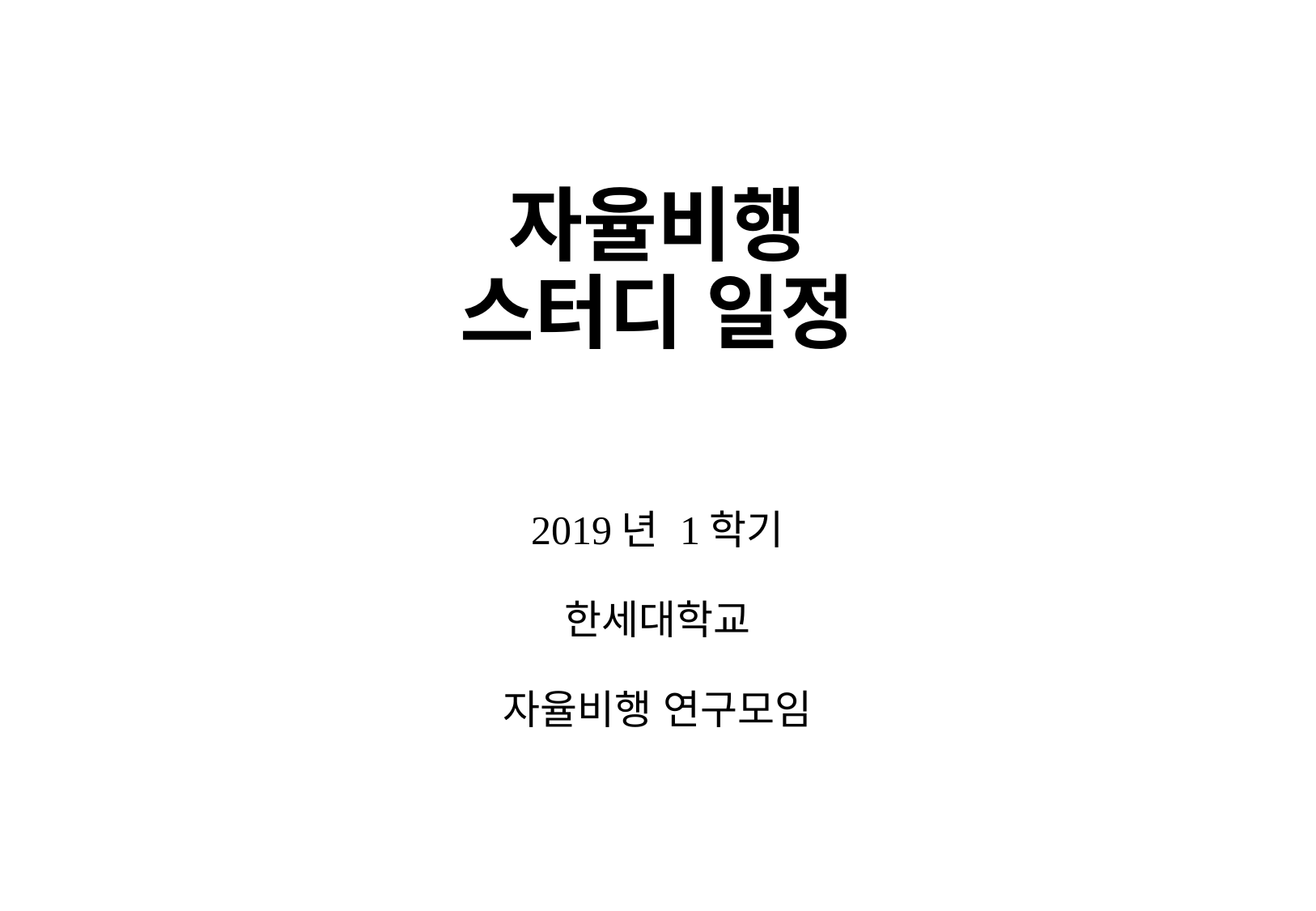

# 자율비행 스터디 일정
2019년 1학기
한세대학교
자율비행 연구모임